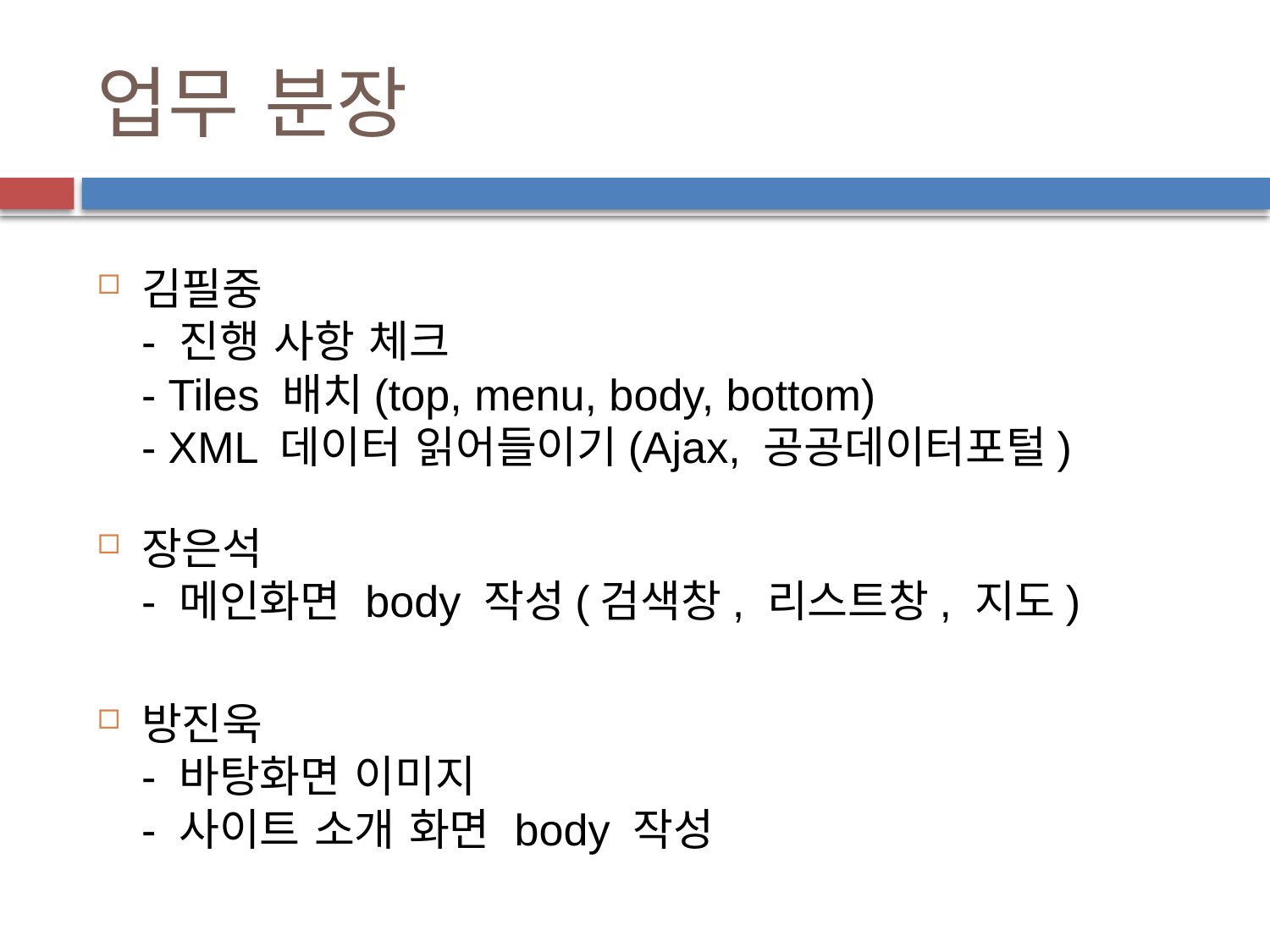

업무 분장
김필중
- 진행 사항 체크
- Tiles 배치(top, menu, body, bottom)
- XML 데이터 읽어들이기(Ajax, 공공데이터포털)
장은석
- 메인화면 body 작성(검색창, 리스트창, 지도)
방진욱
- 바탕화면 이미지
- 사이트 소개 화면 body 작성